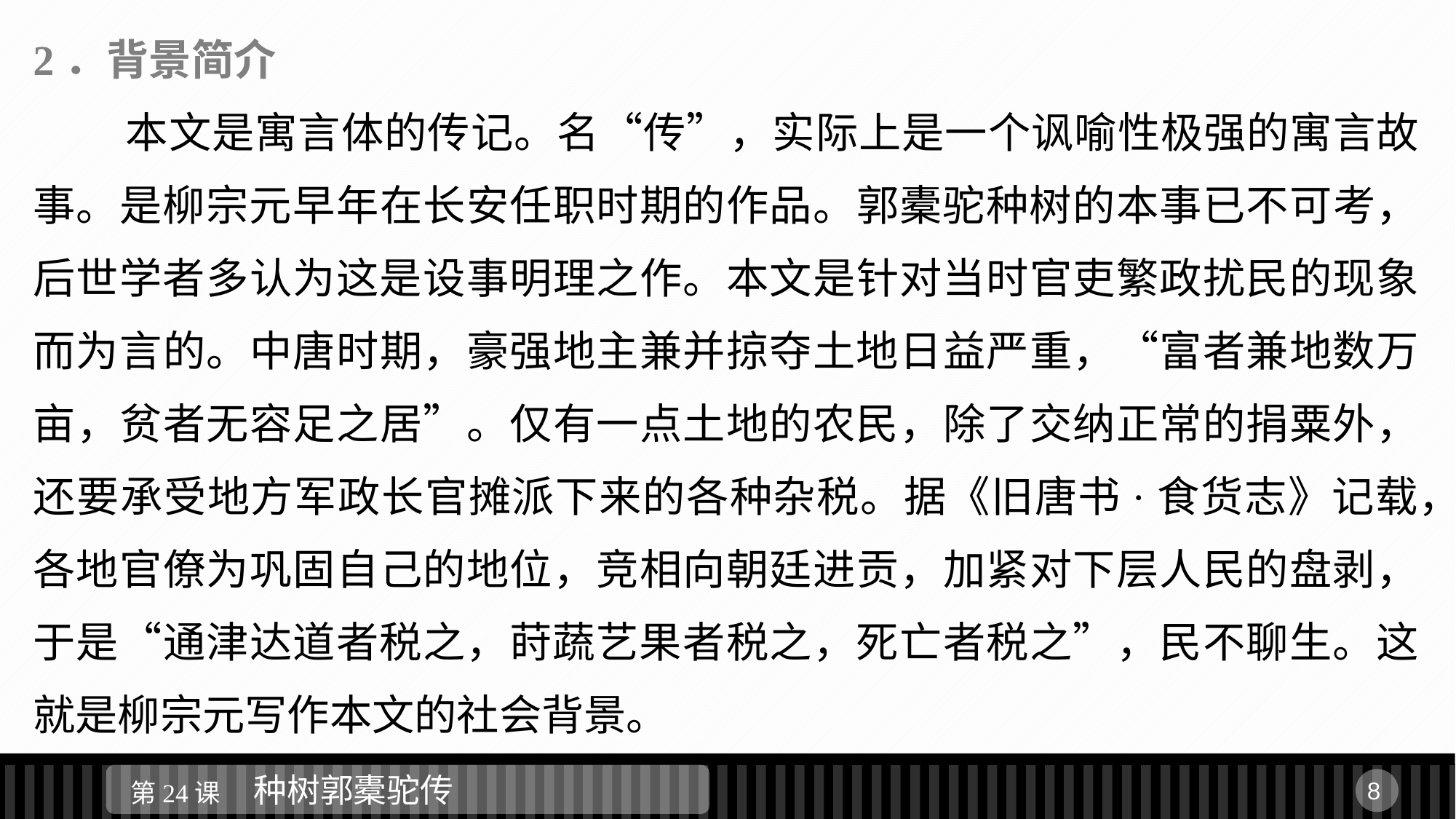

2．背景简介
        本文是寓言体的传记。名“传”，实际上是一个讽喻性极强的寓言故事。是柳宗元早年在长安任职时期的作品。郭橐驼种树的本事已不可考，后世学者多认为这是设事明理之作。本文是针对当时官吏繁政扰民的现象而为言的。中唐时期，豪强地主兼并掠夺土地日益严重，“富者兼地数万亩，贫者无容足之居”。仅有一点土地的农民，除了交纳正常的捐粟外，还要承受地方军政长官摊派下来的各种杂税。据《旧唐书·食货志》记载，各地官僚为巩固自己的地位，竞相向朝廷进贡，加紧对下层人民的盘剥，于是“通津达道者税之，莳蔬艺果者税之，死亡者税之”，民不聊生。这就是柳宗元写作本文的社会背景。